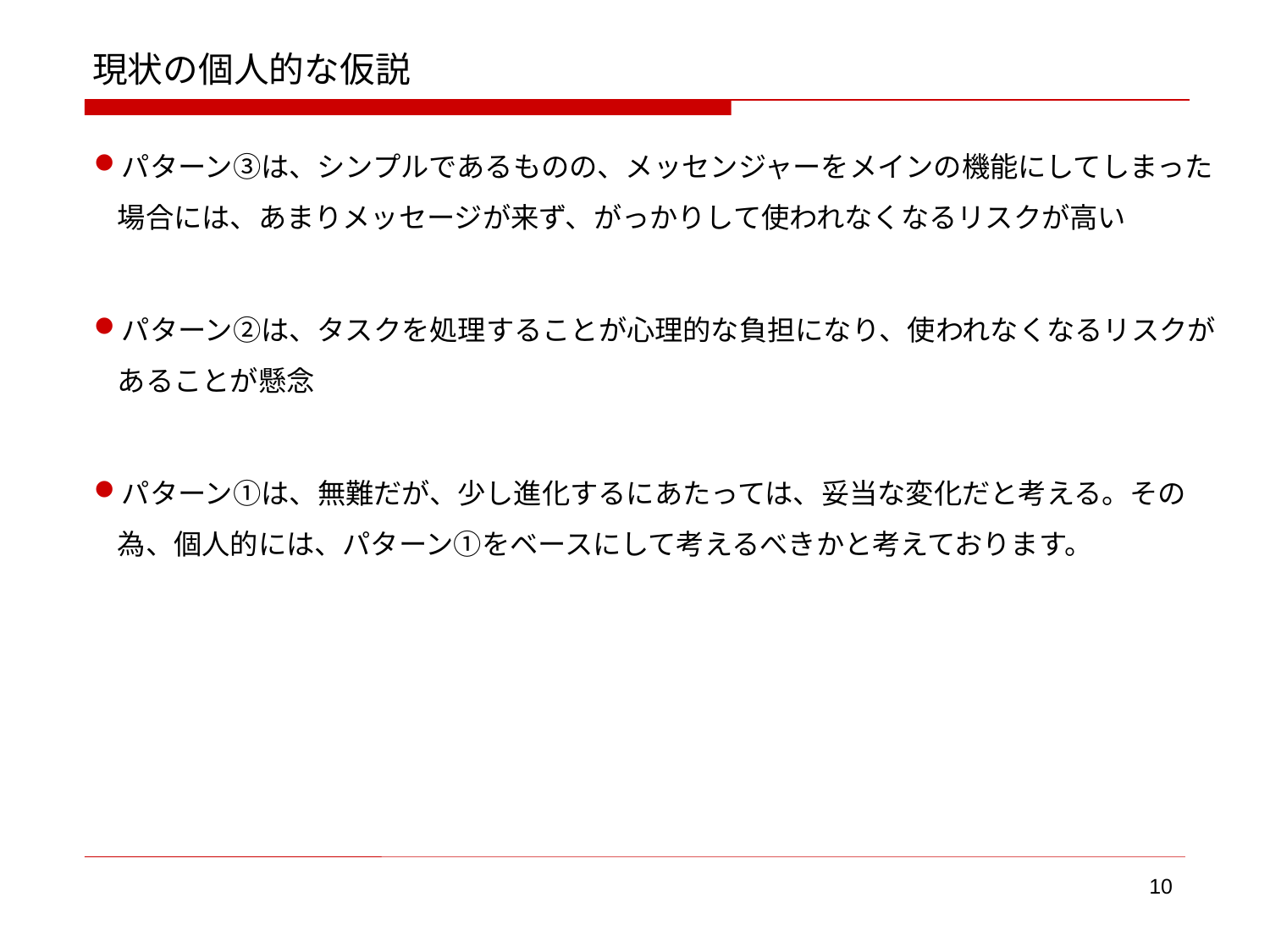

現状の個人的な仮説
パターン③は、シンプルであるものの、メッセンジャーをメインの機能にしてしまった場合には、あまりメッセージが来ず、がっかりして使われなくなるリスクが高い

パターン②は、タスクを処理することが心理的な負担になり、使われなくなるリスクがあることが懸念

パターン①は、無難だが、少し進化するにあたっては、妥当な変化だと考える。その為、個人的には、パターン①をベースにして考えるべきかと考えております。
10